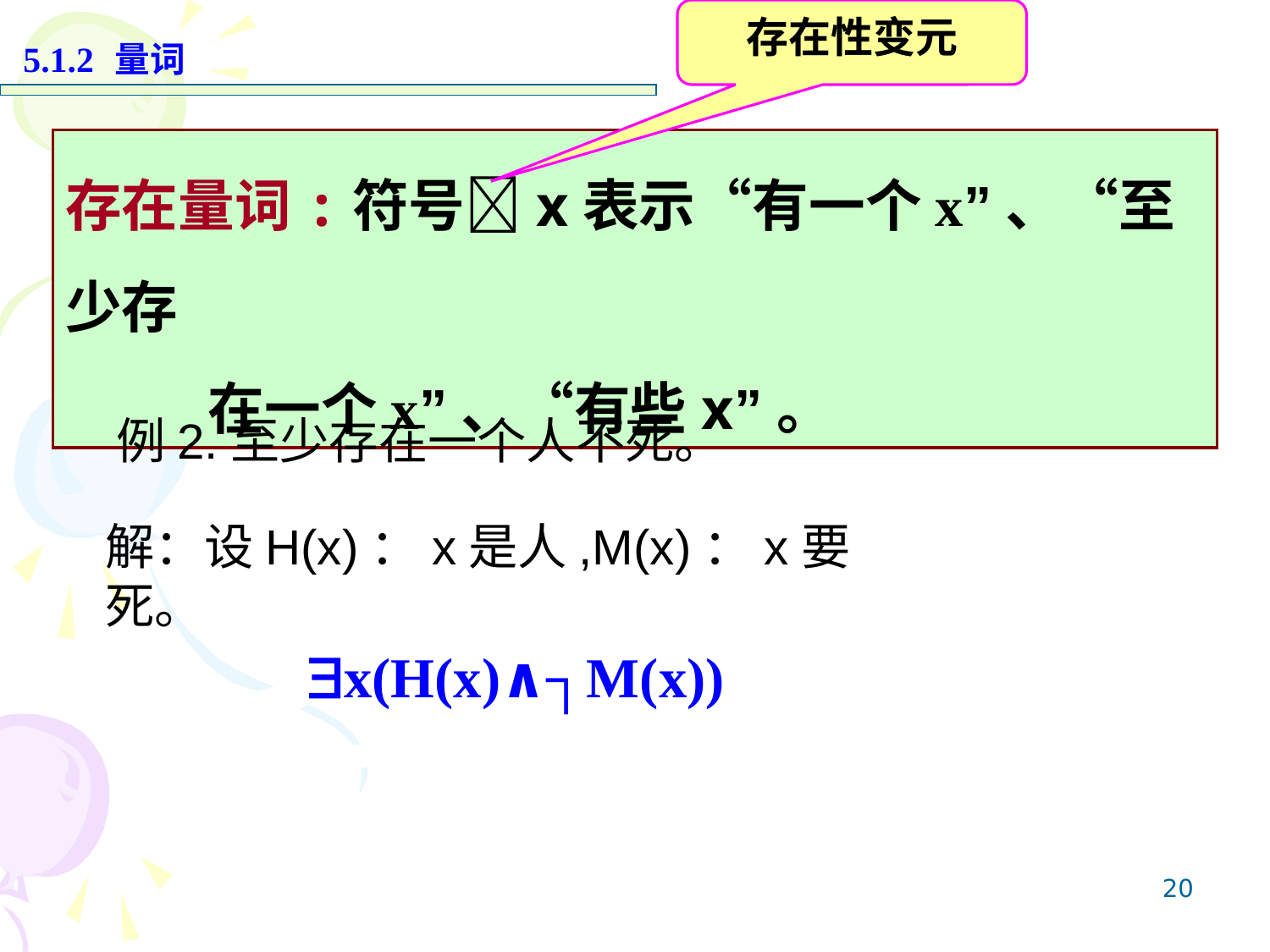

存在性变元
5.1.2 量词

存在量词:符号∃x表示“有一个x”、“至少存
          在一个x”、“有些x”。
例2.至少存在一个人不死。
解：设H(x)：x是人,M(x)：x要死。
∃x(H(x)∧┐M(x))
20